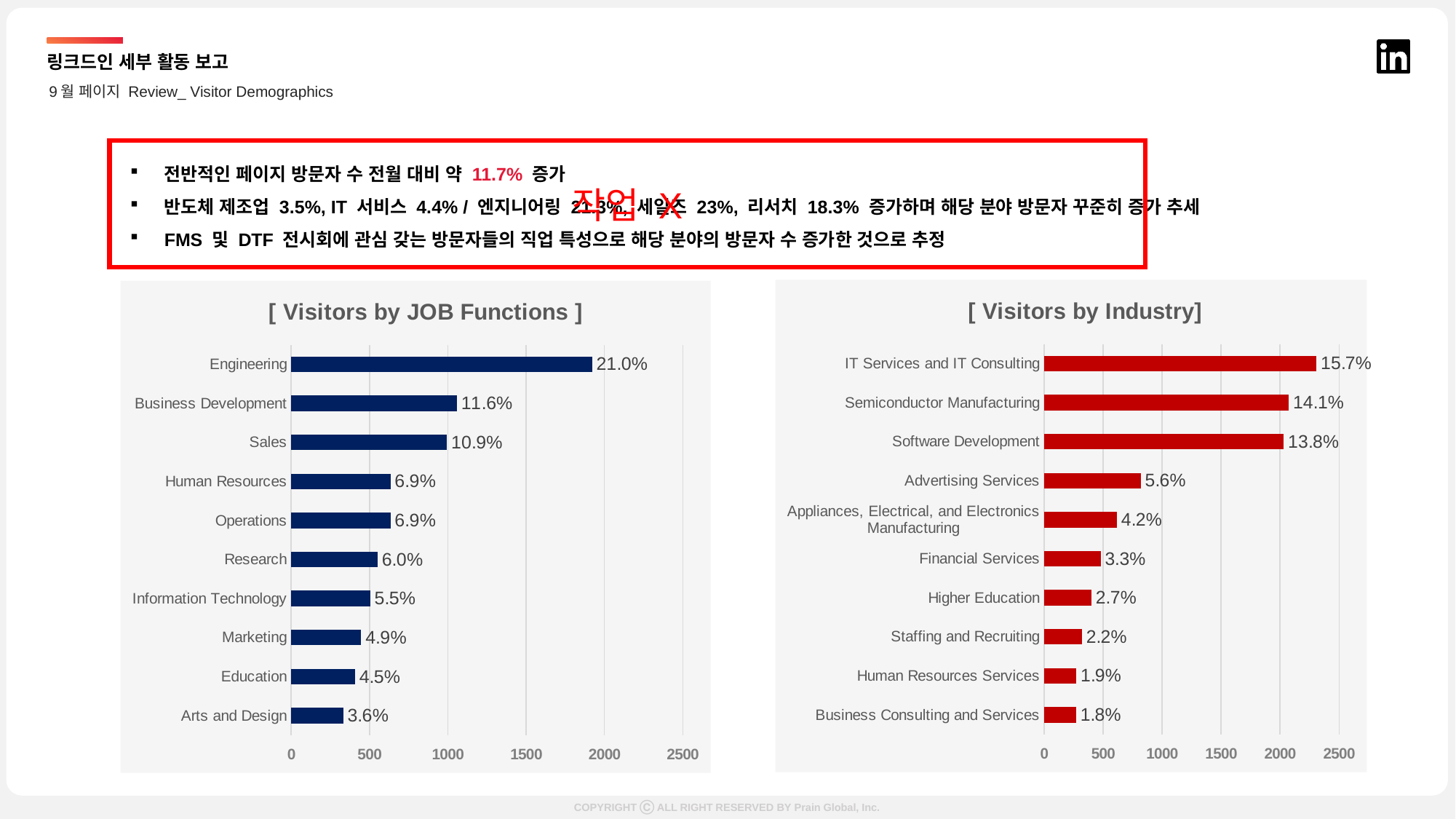

링크드인 세부 활동 보고
9월 페이지 Review_ Visitor Demographics
작업 X
전반적인 페이지 방문자 수 전월 대비 약 11.7% 증가
반도체 제조업 3.5%, IT 서비스 4.4% / 엔지니어링 21.3%, 세일즈 23%, 리서치 18.3% 증가하며 해당 분야 방문자 꾸준히 증가 추세
FMS 및 DTF 전시회에 관심 갖는 방문자들의 직업 특성으로 해당 분야의 방문자 수 증가한 것으로 추정

### Chart: [ Visitors by Industry]

| Category | Total Views |
|---|---|
| IT Services and IT Consulting | 2308.0 |
| Semiconductor Manufacturing | 2074.0 |
| Software Development | 2032.0 |
| Advertising Services | 819.0 |
| Appliances, Electrical, and Electronics Manufacturing | 617.0 |
| Financial Services | 480.0 |
| Higher Education | 402.0 |
| Staffing and Recruiting | 322.0 |
| Human Resources Services | 273.0 |
| Business Consulting and Services | 271.0 |

### Chart: [ Visitors by JOB Functions ]

| Category | Total Views | Percentage |
|---|---|---|
| Engineering | 1921.0 | 0.21019805230331545 |
| Business Development | 1059.0 | 0.11587701061385272 |
| Sales | 995.0 | 0.1088740562424773 |
| Human Resources | 634.0 | 0.0693730167414378 |
| Operations | 634.0 | 0.0693730167414378 |
| Research | 551.0 | 0.060291060291060294 |
| Information Technology | 504.0 | 0.05514826567458146 |
| Marketing | 447.0 | 0.048911259437575225 |
| Education | 407.0 | 0.044534412955465584 |
| Arts and Design | 332.0 | 0.03632782580151001 |